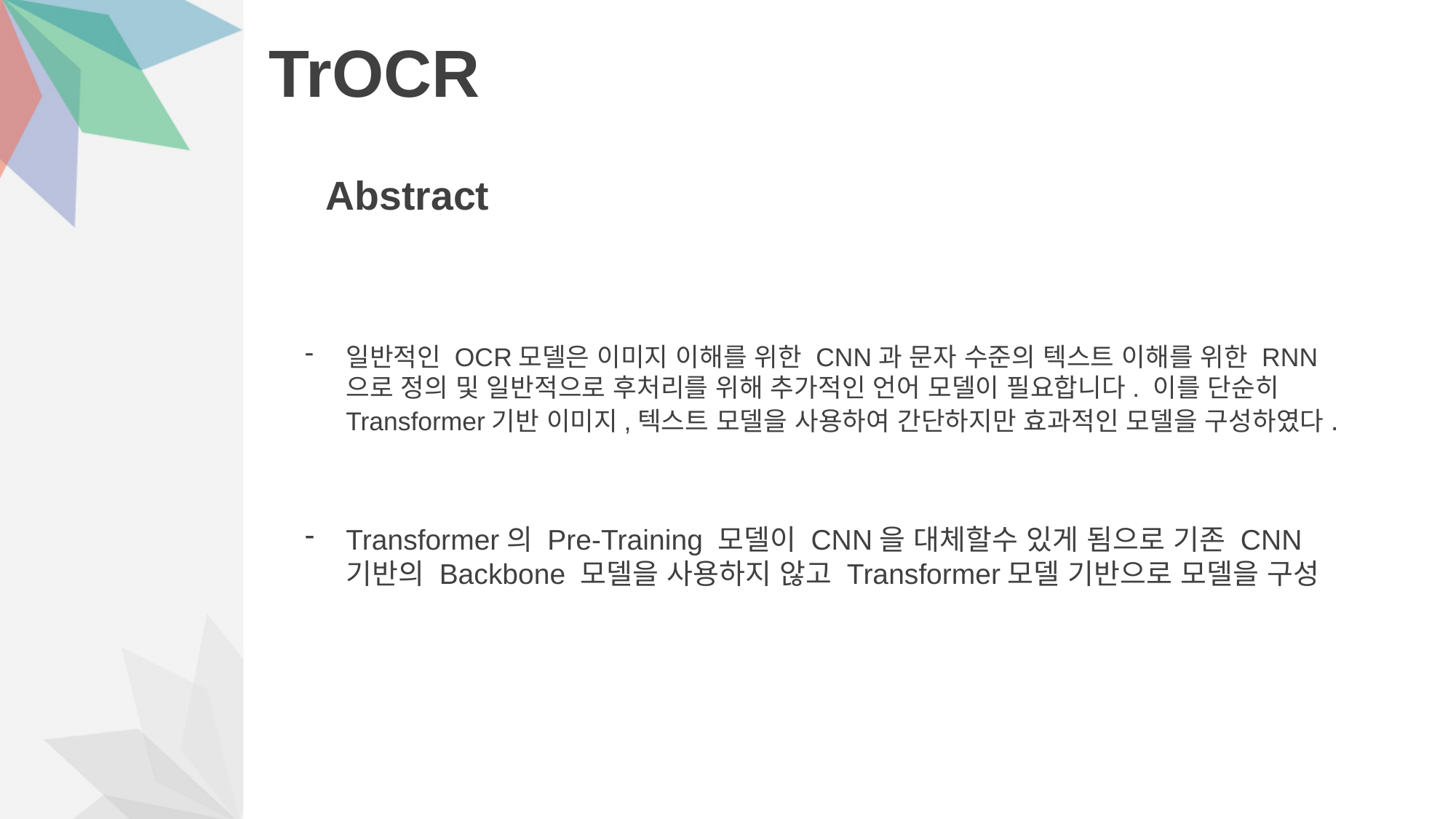

# TrOCR
Abstract
일반적인 OCR모델은 이미지 이해를 위한 CNN과 문자 수준의 텍스트 이해를 위한 RNN으로 정의 및 일반적으로 후처리를 위해 추가적인 언어 모델이 필요합니다. 이를 단순히 Transformer기반 이미지,텍스트 모델을 사용하여 간단하지만 효과적인 모델을 구성하였다.

Transformer의 Pre-Training 모델이 CNN을 대체할수 있게 됨으로 기존 CNN 기반의 Backbone 모델을 사용하지 않고 Transformer모델 기반으로 모델을 구성